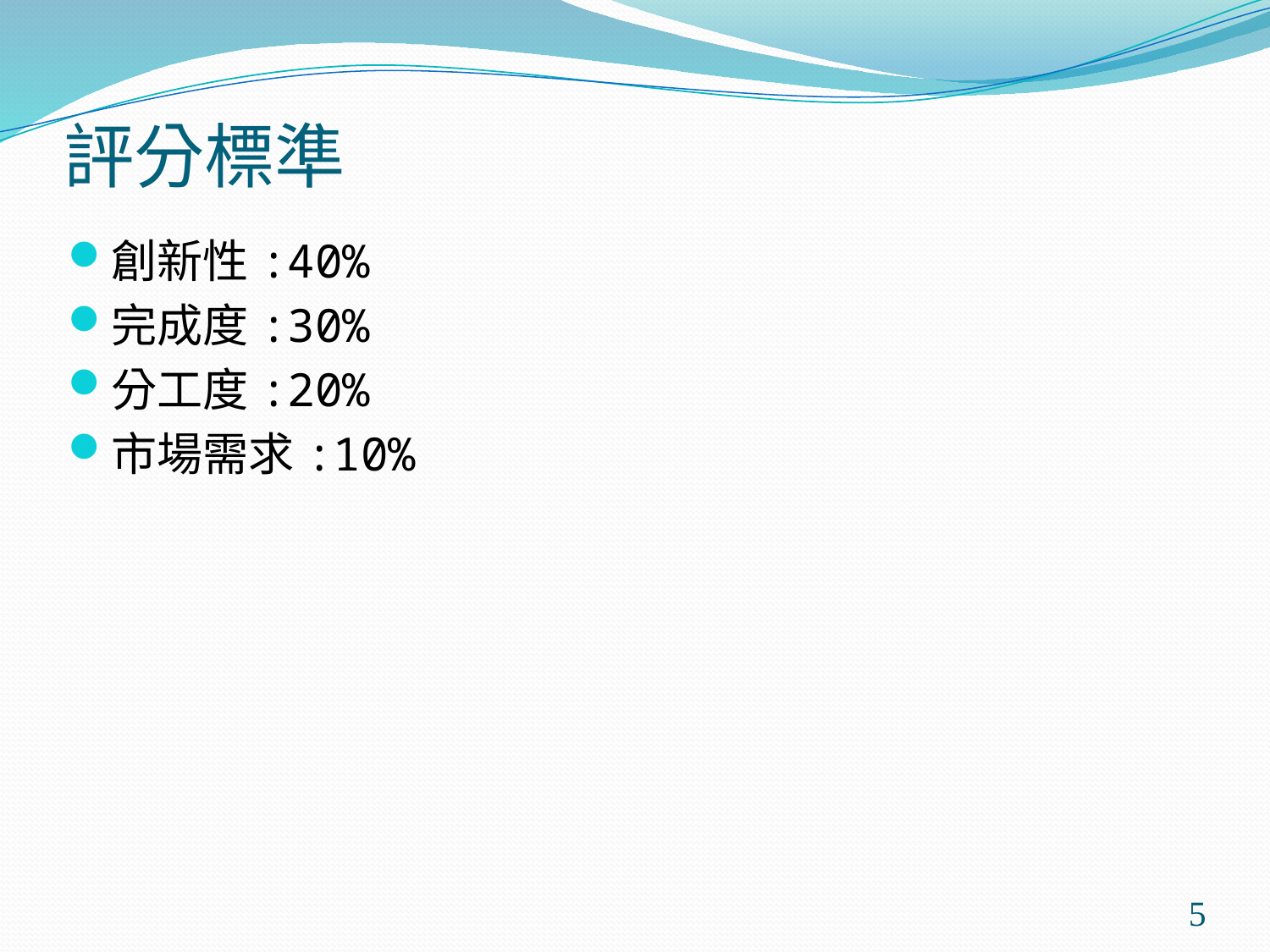

# 評分標準
創新性:40%
完成度:30%
分工度:20%
市場需求:10%
5